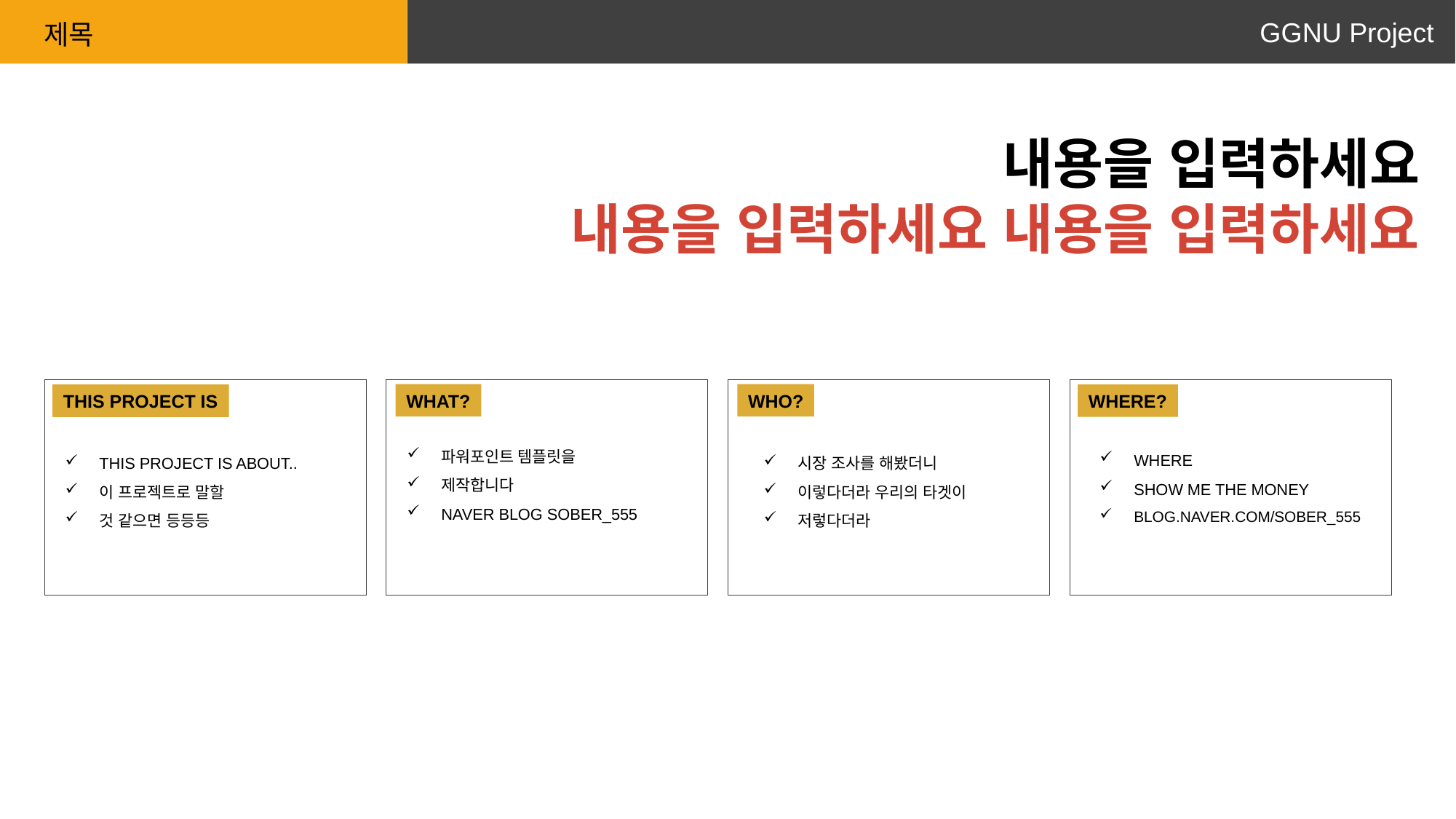

GGNU Project
제목
내용을 입력하세요
내용을 입력하세요 내용을 입력하세요

THIS PROJECT IS
THIS PROJECT IS ABOUT..
이 프로젝트로 말할
것 같으면 등등등

WHAT?
파워포인트 템플릿을
제작합니다
NAVER BLOG SOBER_555

WHO?
시장 조사를 해봤더니
이렇다더라 우리의 타겟이
저렇다더라

WHERE?
WHERE
SHOW ME THE MONEY
BLOG.NAVER.COM/SOBER_555